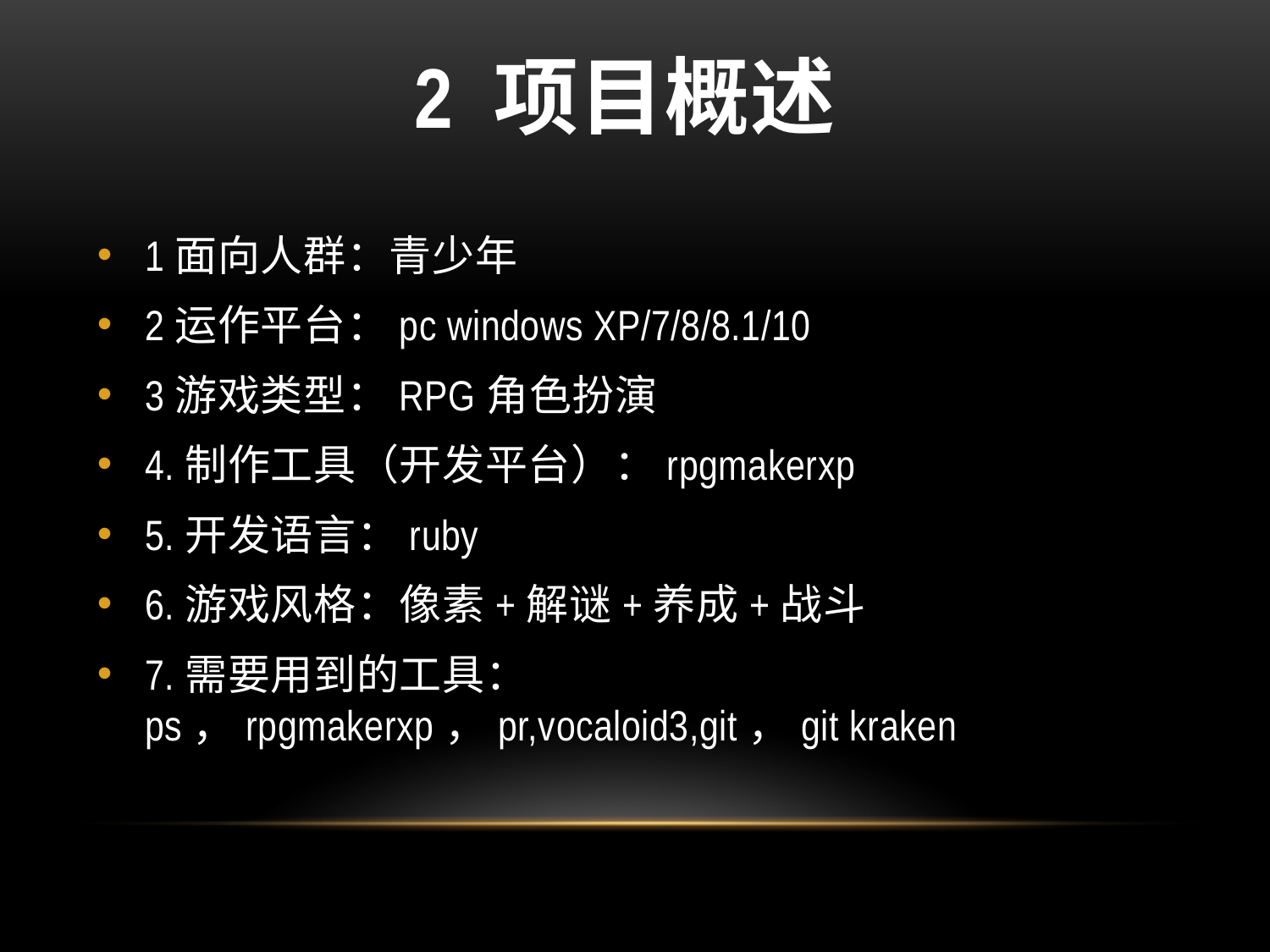

# 2 项目概述
1面向人群：青少年
2运作平台：pc windows XP/7/8/8.1/10
3游戏类型：RPG角色扮演
4.制作工具（开发平台）：rpgmakerxp
5.开发语言：ruby
6.游戏风格：像素+解谜+养成+战斗
7.需要用到的工具：ps，rpgmakerxp，pr,vocaloid3,git，git kraken